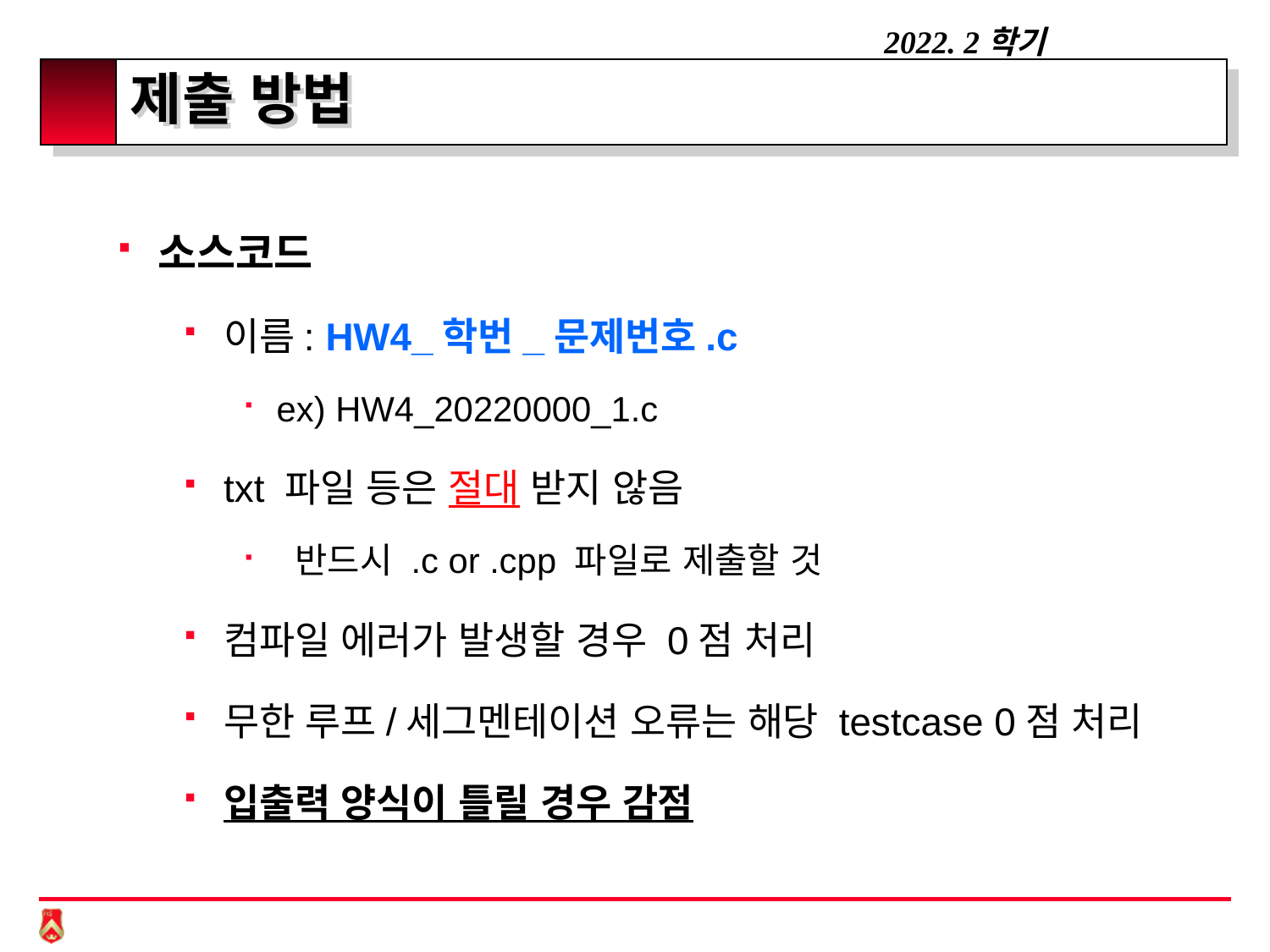

# 제출 방법

소스코드
이름: HW4_학번_문제번호.c
ex) HW4_20220000_1.c
txt 파일 등은 절대 받지 않음
 반드시 .c or .cpp 파일로 제출할 것
컴파일 에러가 발생할 경우 0점 처리
무한 루프/세그멘테이션 오류는 해당 testcase 0점 처리
입출력 양식이 틀릴 경우 감점